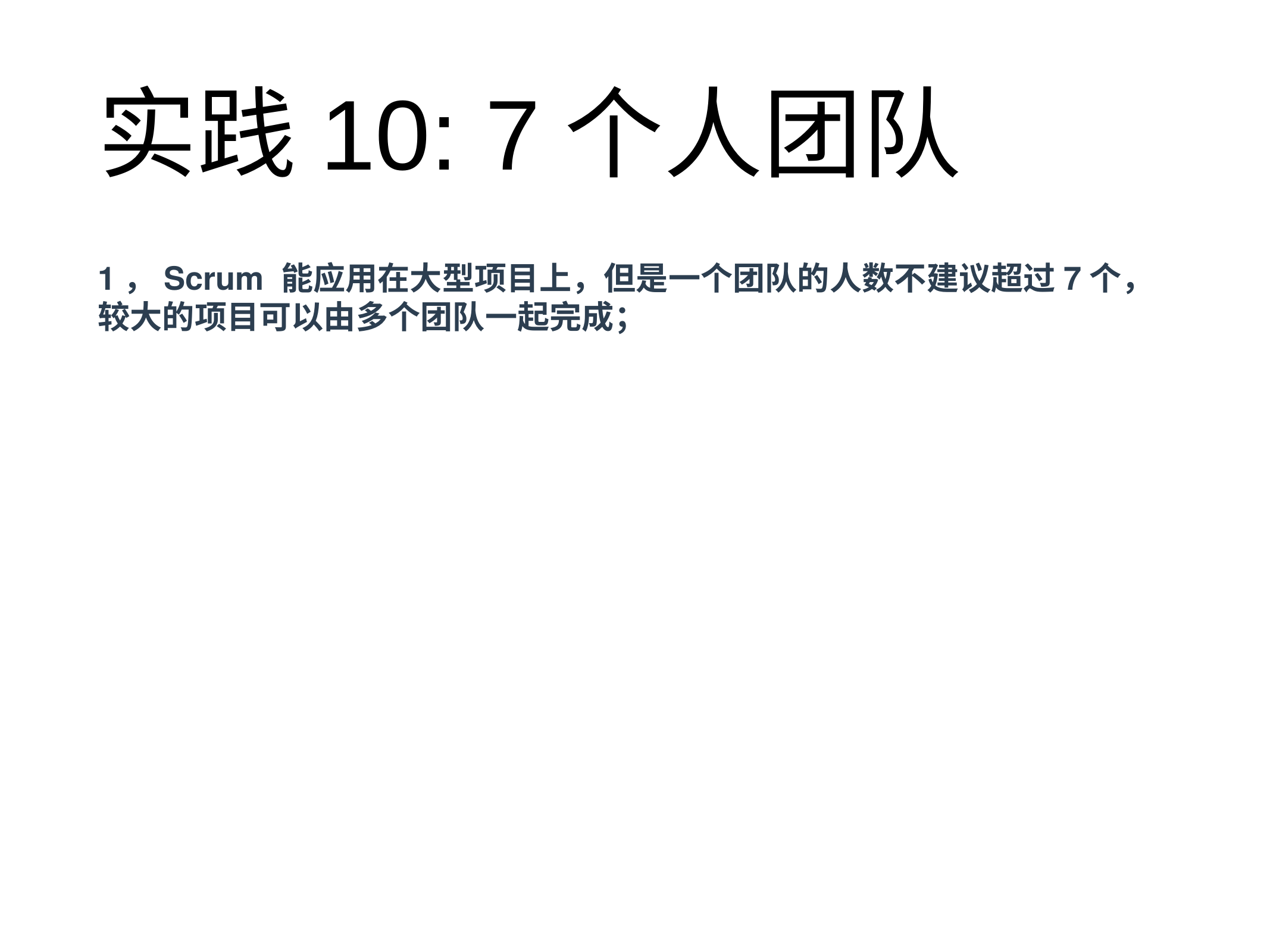

1，Scrum 能应用在大型项目上，但是一个团队的⼈数不建议超过7个，较⼤的项目可以由多个团队一起完成；

# 实践10: 7个人团队